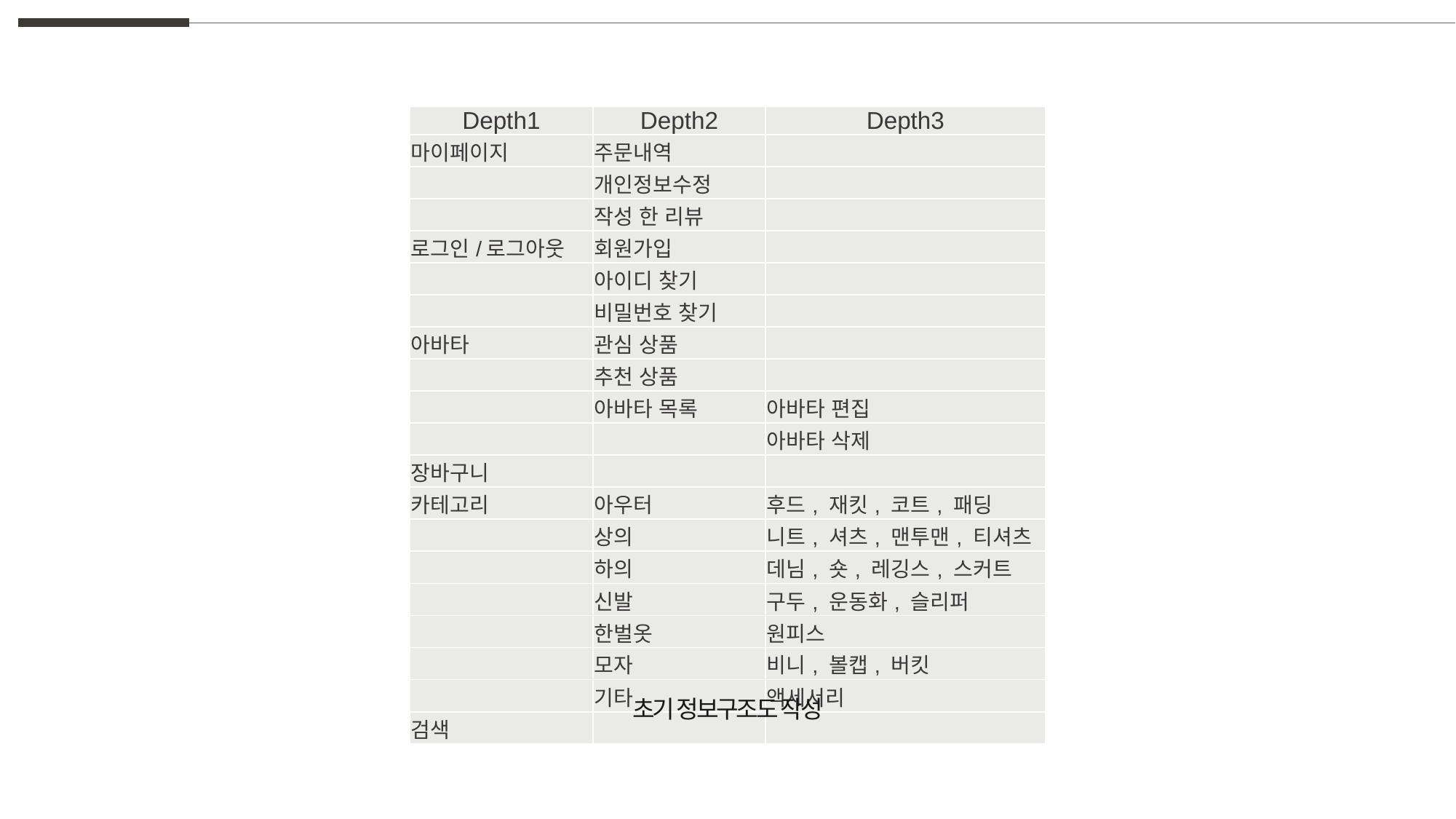

| Depth1 | Depth2 | Depth3 |
| --- | --- | --- |
| 마이페이지 | 주문내역 |  |
|  | 개인정보수정 |  |
|  | 작성 한 리뷰 |  |
| 로그인/로그아웃 | 회원가입 |  |
|  | 아이디 찾기 |  |
|  | 비밀번호 찾기 |  |
| 아바타 | 관심 상품 |  |
|  | 추천 상품 |  |
|  | 아바타 목록 | 아바타 편집 |
|  |  | 아바타 삭제 |
| 장바구니 |  |  |
| 카테고리 | 아우터 | 후드, 재킷, 코트, 패딩 |
|  | 상의 | 니트, 셔츠, 맨투맨, 티셔츠 |
|  | 하의 | 데님, 숏, 레깅스, 스커트 |
|  | 신발 | 구두, 운동화, 슬리퍼 |
|  | 한벌옷 | 원피스 |
|  | 모자 | 비니, 볼캡, 버킷 |
|  | 기타 | 액세서리 |
| 검색 |  |  |
초기 정보구조도 작성